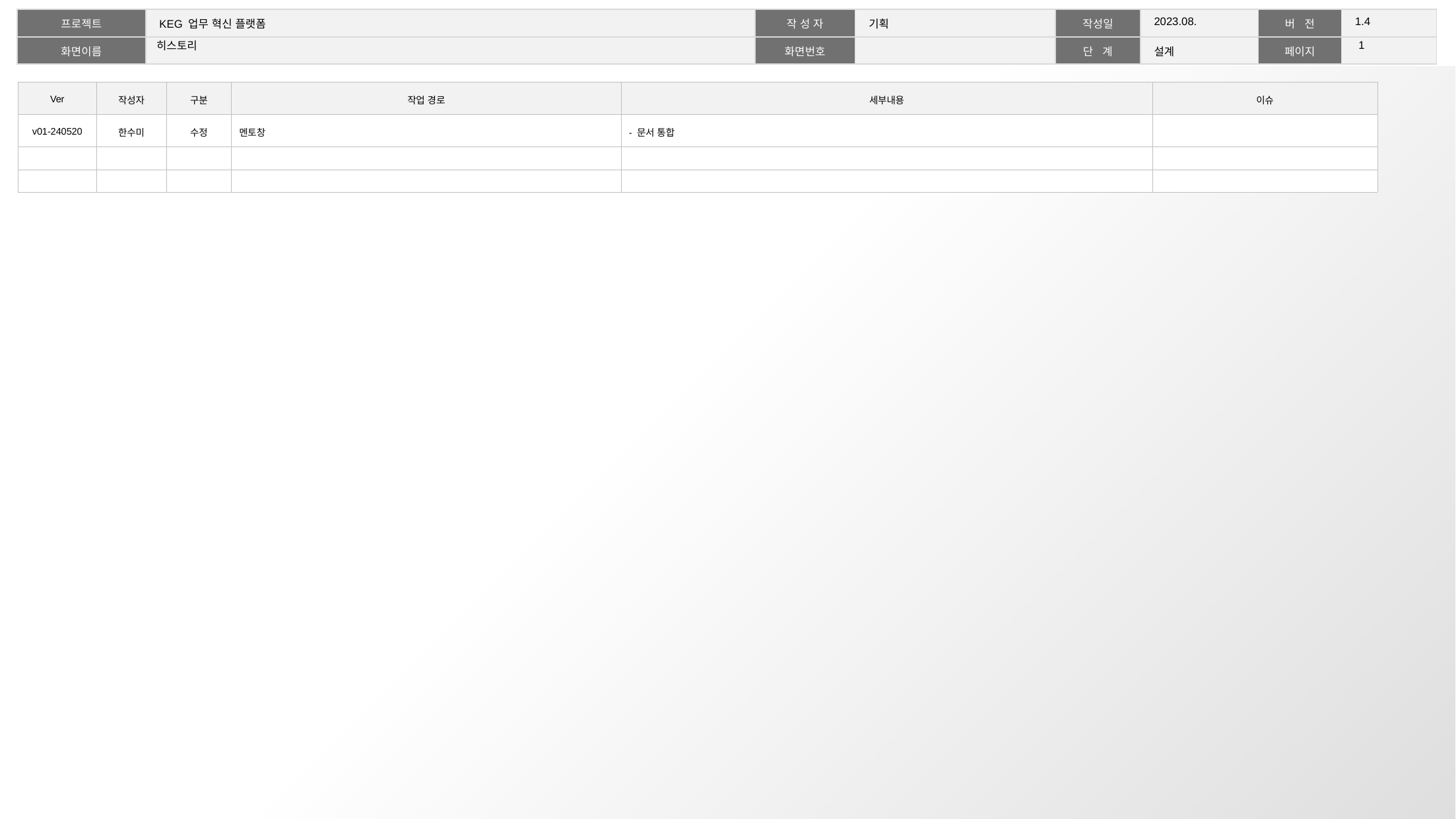

1

# 히스토리
| Ver | 작성자 | 구분 | 작업 경로 | 세부내용 | 이슈 |
| --- | --- | --- | --- | --- | --- |
| v01-240520 | 한수미 | 수정 | 멘토창 | - 문서 통합 |  |
|  |  |  |  |  |  |
|  |  |  |  |  |  |